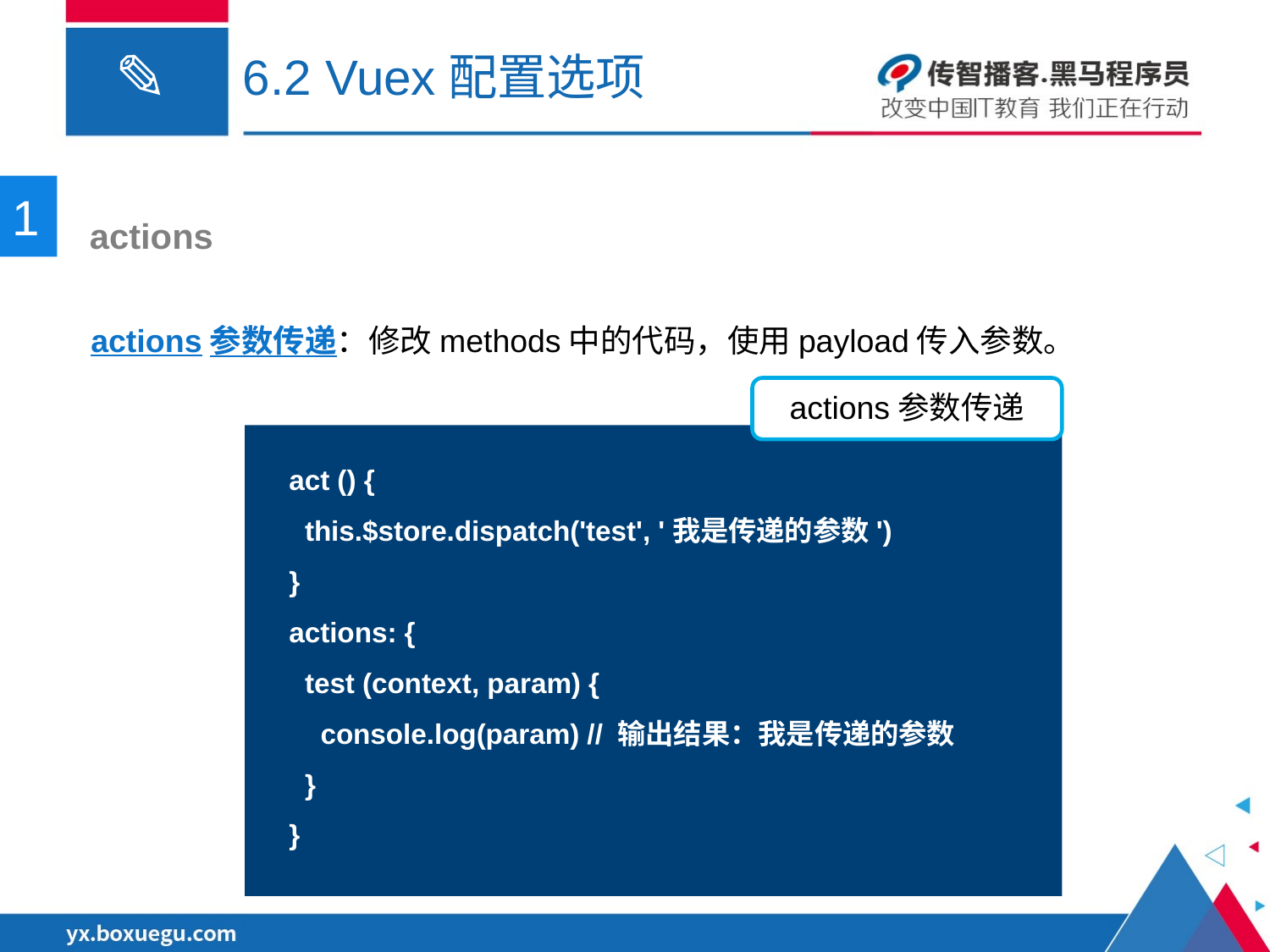

# 6.2 Vuex配置选项

1
  actions
actions参数传递：修改methods中的代码，使用payload传入参数。
actions参数传递

act () {
  this.$store.dispatch('test', '我是传递的参数')
}
actions: {
  test (context, param) {
    console.log(param) // 输出结果：我是传递的参数
  }
}